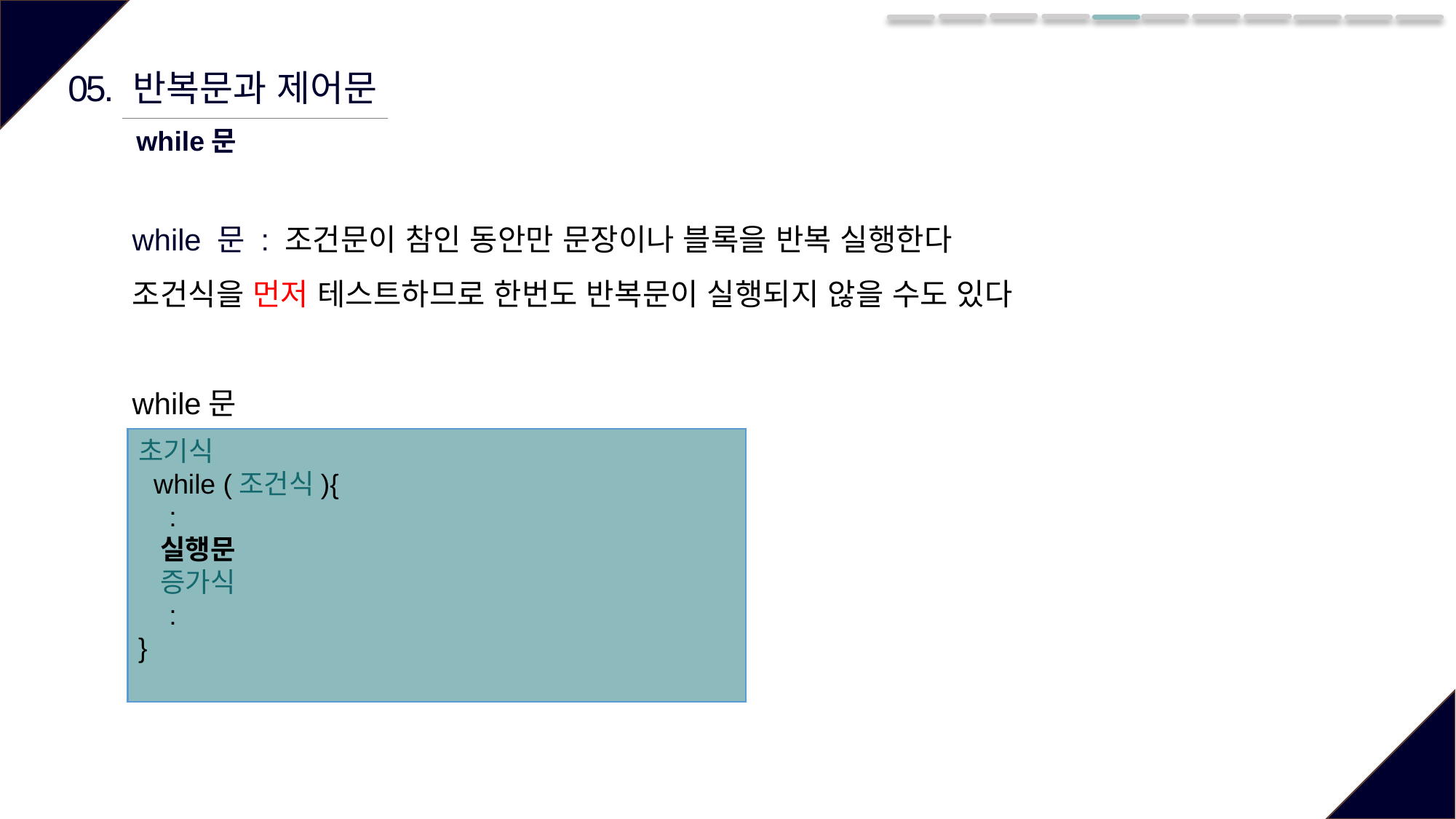

반복문과 제어문

05.
while문
while 문 : 조건문이 참인 동안만 문장이나 블록을 반복 실행한다
조건식을 먼저 테스트하므로 한번도 반복문이 실행되지 않을 수도 있다

while문
초기식
  while (조건식){
    :
  실행문
  증가식
    :
}